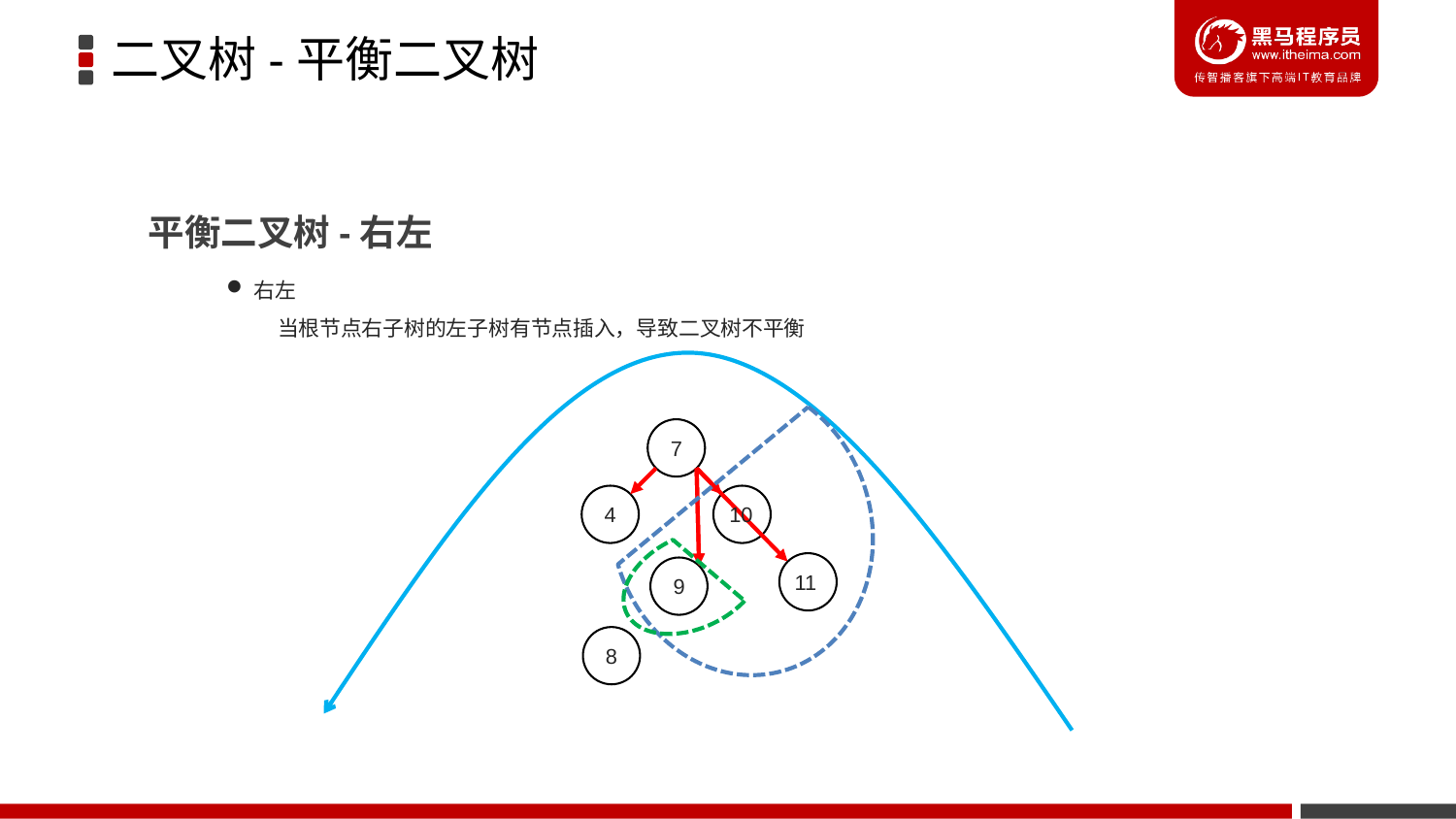

二叉树-平衡二叉树
平衡二叉树-右左
右左
          当根节点右子树的左子树有节点插入，导致二叉树不平衡

7
4

10

11
9
8